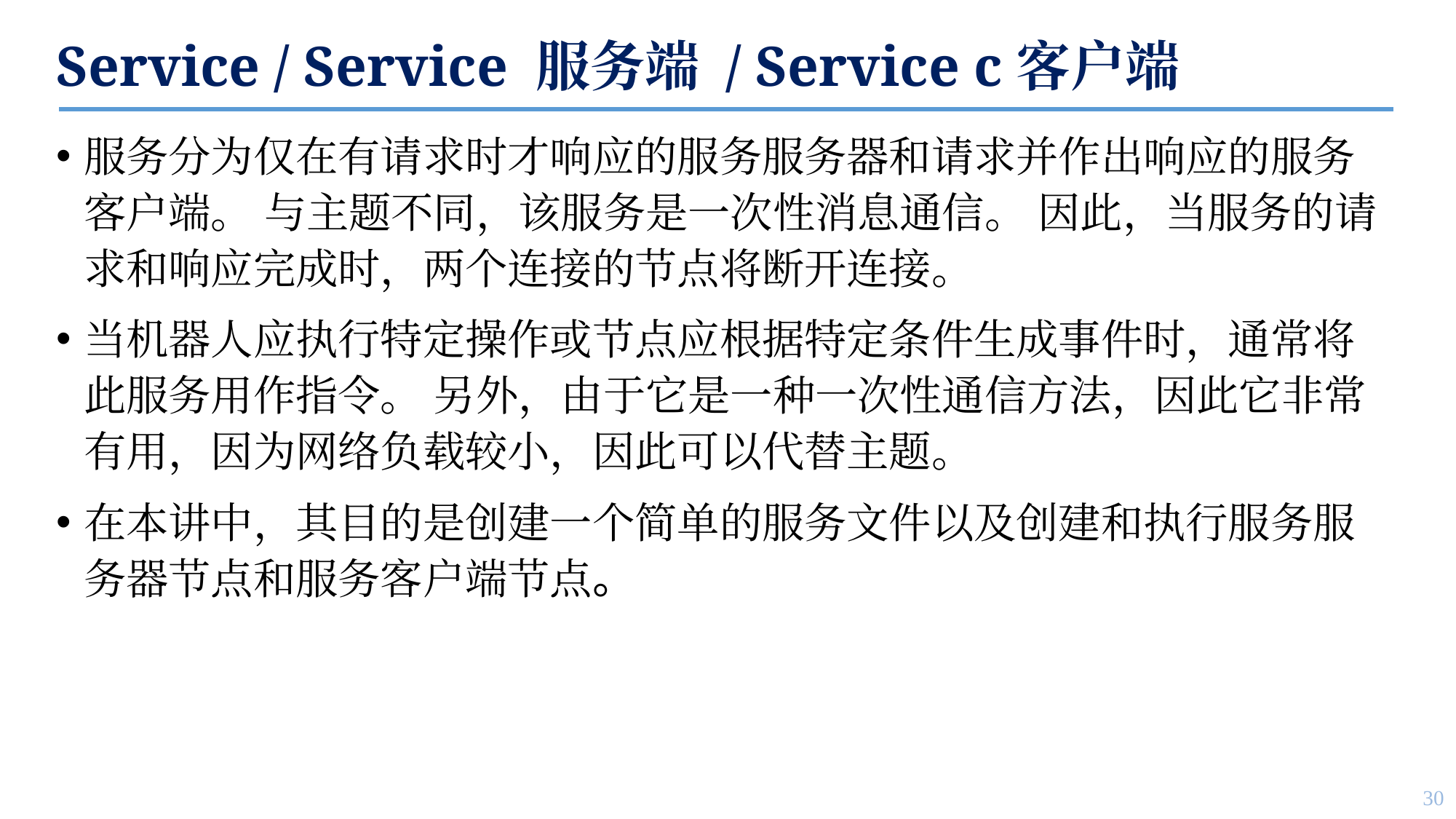

# Service / Service 服务端 / Service c客户端
服务分为仅在有请求时才响应的服务服务器和请求并作出响应的服务客户端。 与主题不同，该服务是一次性消息通信。 因此，当服务的请求和响应完成时，两个连接的节点将断开连接。
当机器人应执行特定操作或节点应根据特定条件生成事件时，通常将此服务用作指令。 另外，由于它是一种一次性通信方法，因此它非常有用，因为网络负载较小，因此可以代替主题。
在本讲中，其目的是创建一个简单的服务文件以及创建和执行服务服务器节点和服务客户端节点。
30